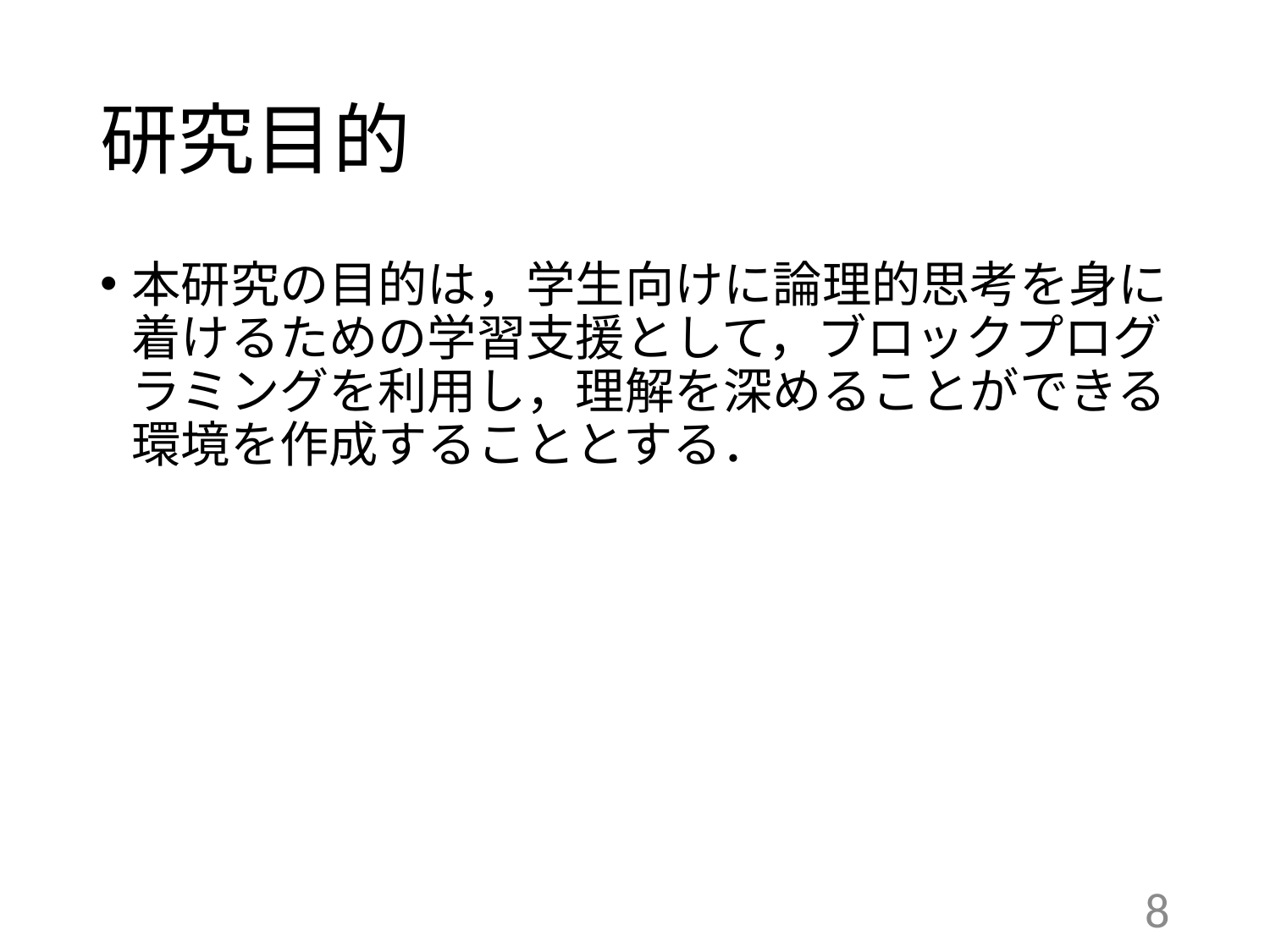

# 研究目的
本研究の目的は，学生向けに論理的思考を身に着けるための学習支援として，ブロックプログラミングを利用し，理解を深めることができる環境を作成することとする．
8